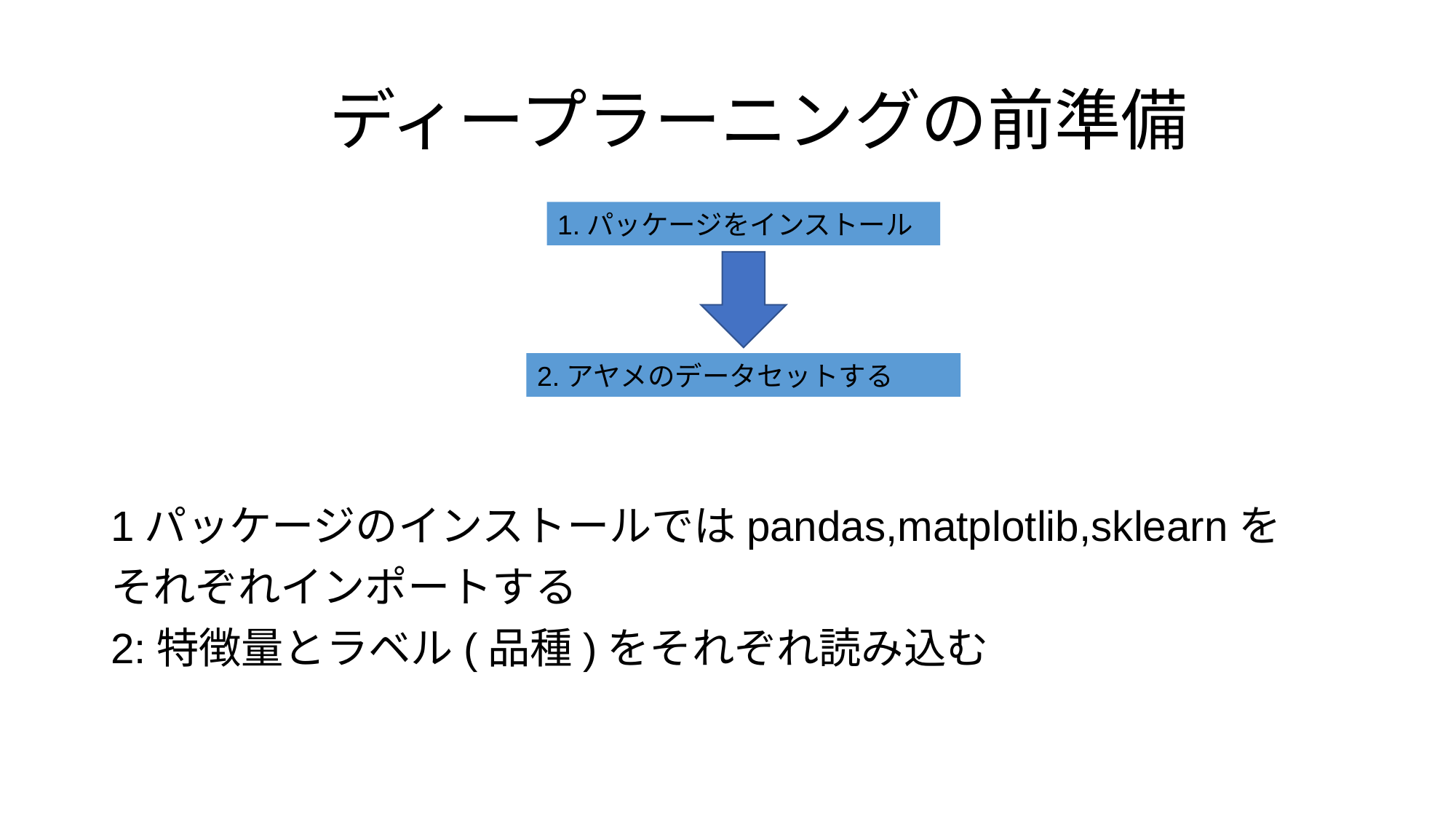

# ディープラーニングの前準備

1パッケージのインストールではpandas,matplotlib,sklearnを
それぞれインポートする
2:特徴量とラベル(品種)をそれぞれ読み込む
1.パッケージをインストール

2.アヤメのデータセットする